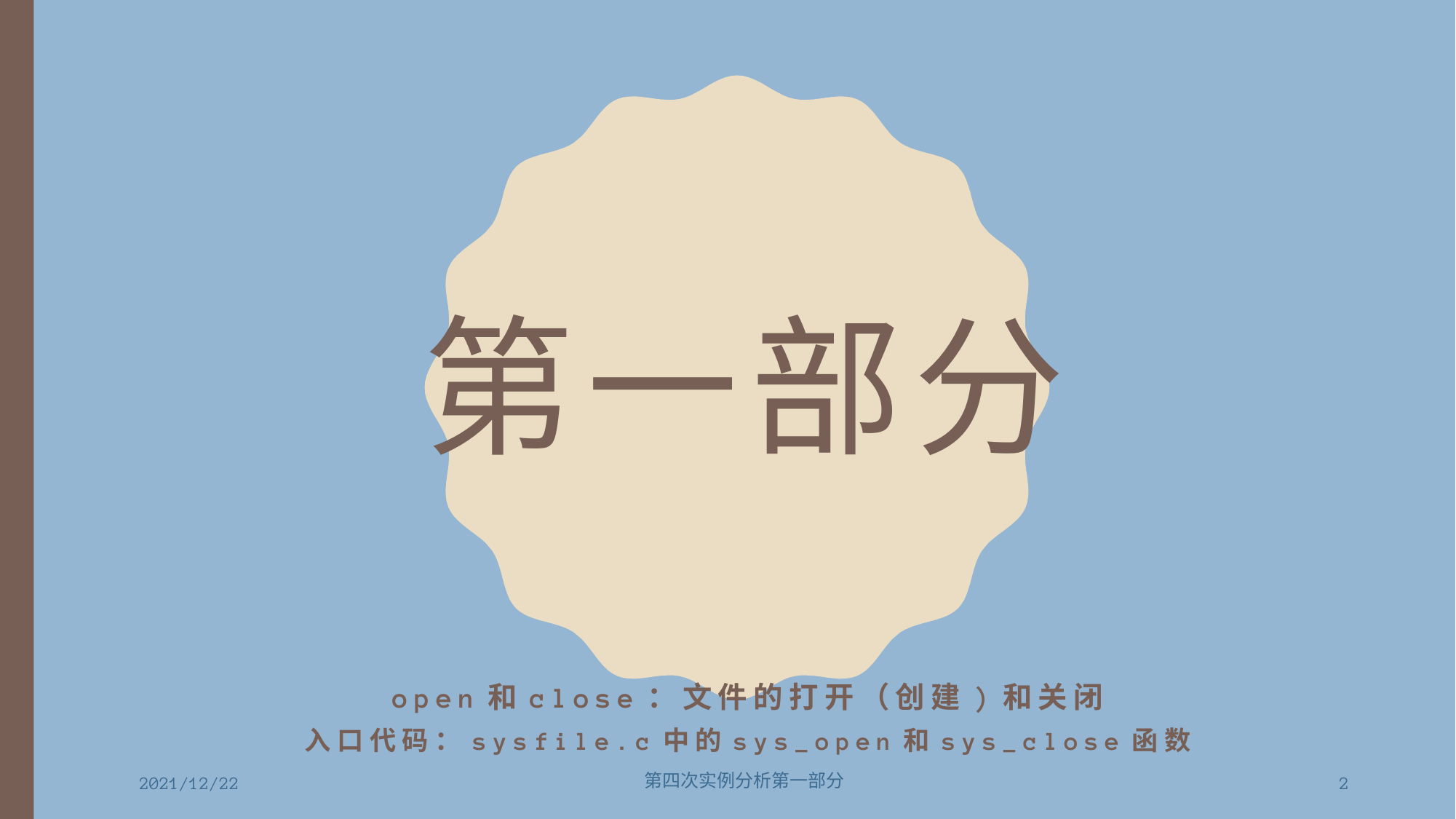

# 第一部分
open和close：文件的打开（创建)和关闭
入口代码：sysfile.c中的sys_open和sys_close函数

2021/12/22
第四次实例分析第一部分
2